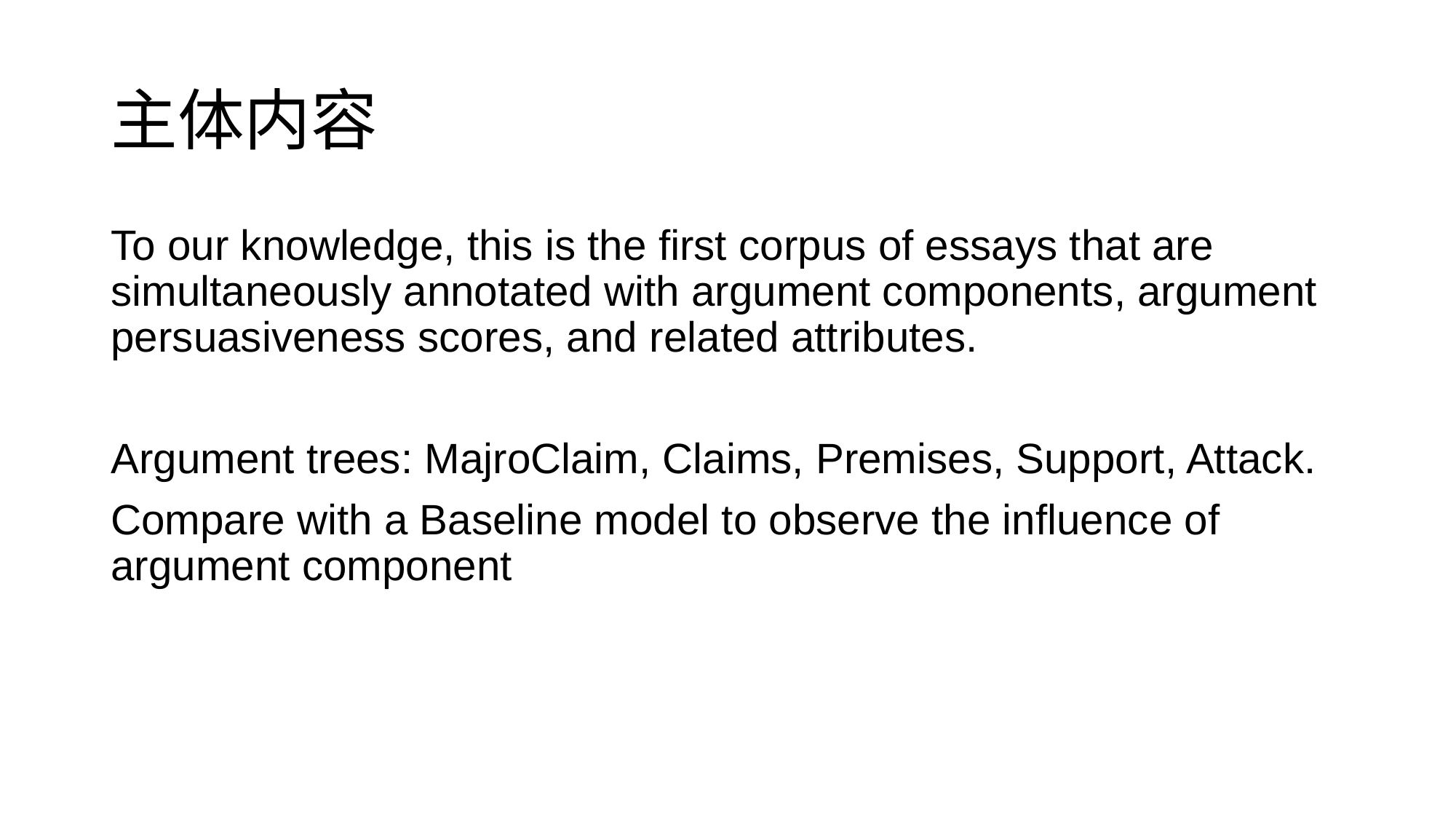

# 主体内容
To our knowledge, this is the ﬁrst corpus of essays that are simultaneously annotated with argument components, argument persuasiveness scores, and related attributes.

Argument trees: MajroClaim, Claims, Premises, Support, Attack.
Compare with a Baseline model to observe the influence of argument component